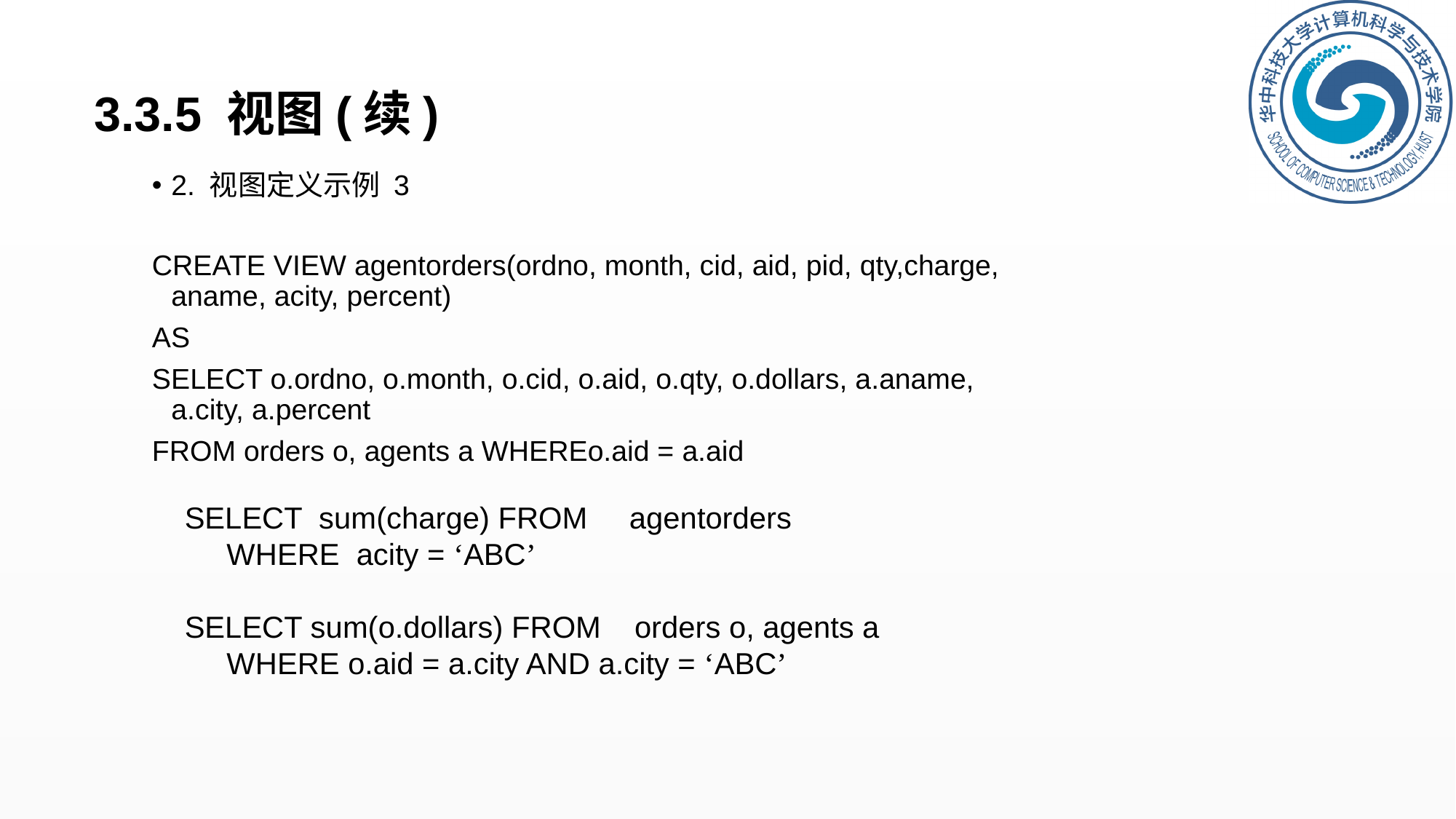

# 3.3.5 视图(续)
2. 视图定义示例 3

CREATE VIEW agentorders(ordno, month, cid, aid, pid, qty,charge, aname, acity, percent)
AS
SELECT o.ordno, o.month, o.cid, o.aid, o.qty, o.dollars, a.aname, a.city, a.percent
FROM orders o, agents a WHEREo.aid = a.aid

SELECT  sum(charge) FROM     agentorders
     WHERE  acity = ‘ABC’

SELECT sum(o.dollars) FROM    orders o, agents a
     WHERE o.aid = a.city AND a.city = ‘ABC’